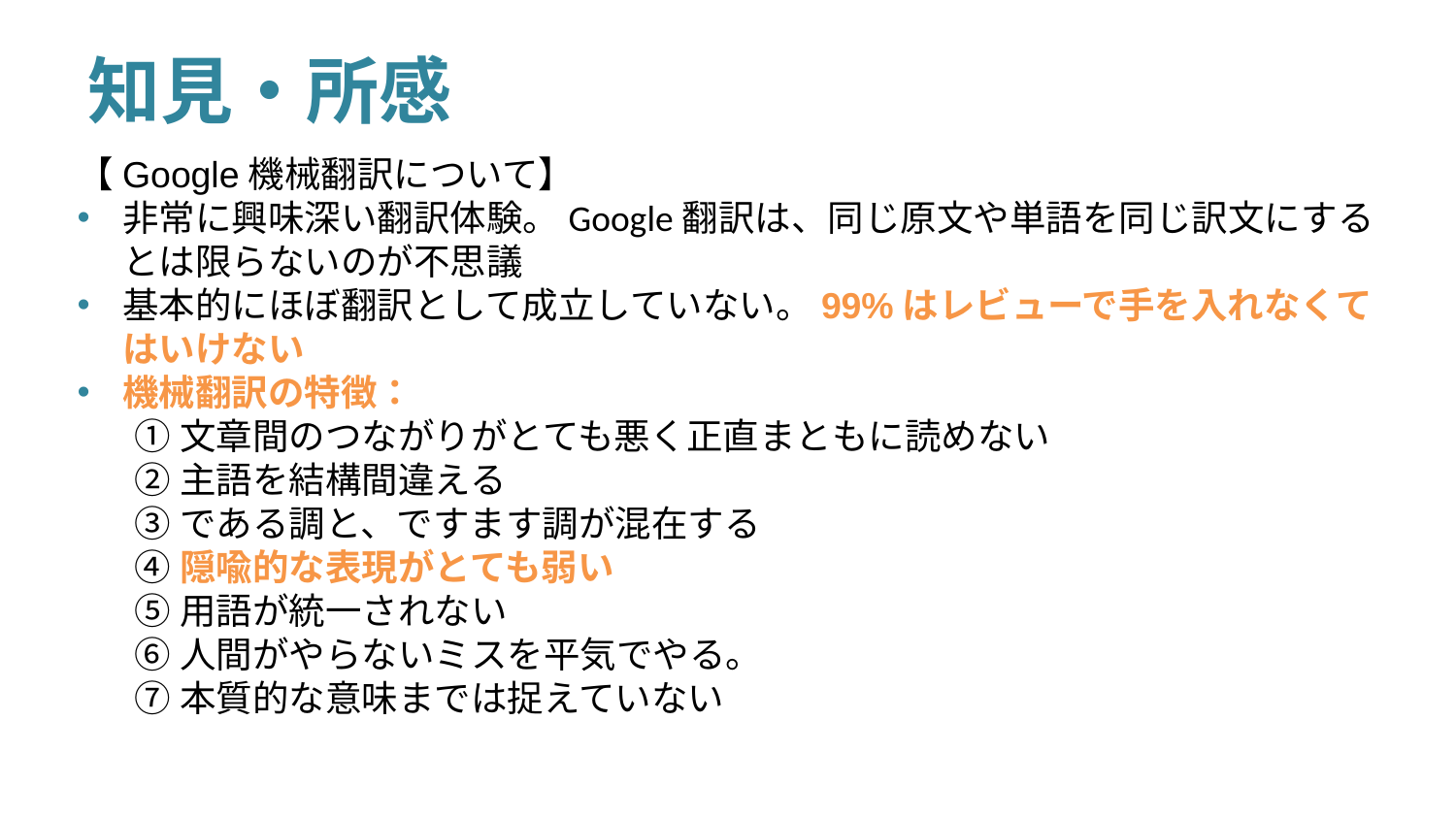

# 知見・所感
【Google機械翻訳について】
非常に興味深い翻訳体験。Google翻訳は、同じ原文や単語を同じ訳文にするとは限らないのが不思議
基本的にほぼ翻訳として成立していない。99%はレビューで手を入れなくてはいけない
機械翻訳の特徴：
①文章間のつながりがとても悪く正直まともに読めない
②主語を結構間違える
③である調と、ですます調が混在する
④隠喩的な表現がとても弱い
⑤用語が統一されない
⑥人間がやらないミスを平気でやる。
⑦本質的な意味までは捉えていない